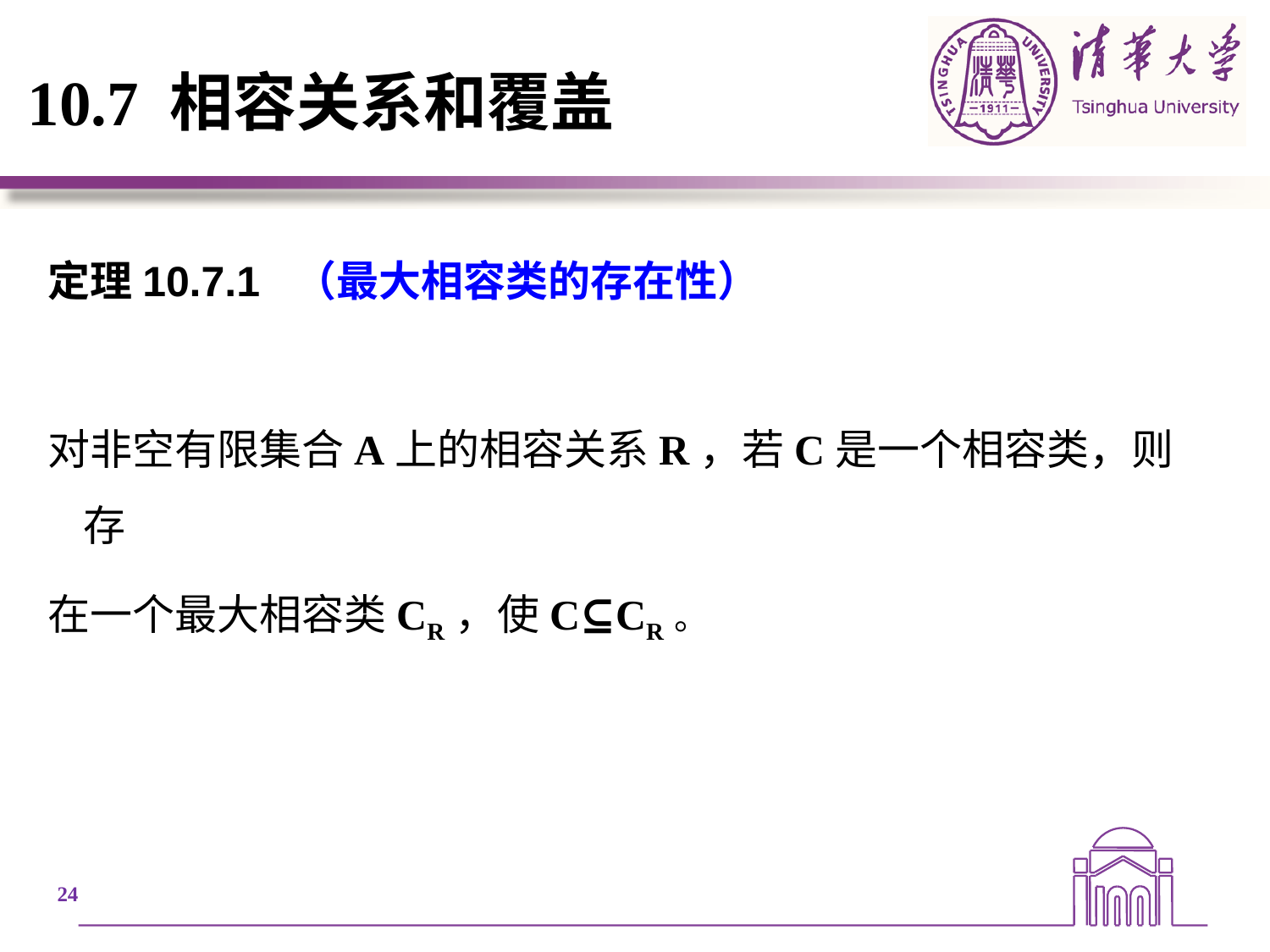

# 10.7 相容关系和覆盖
定理10.7.1  （最大相容类的存在性）

对非空有限集合A上的相容关系R，若C是一个相容类，则存
在一个最大相容类CR，使C⊆CR。